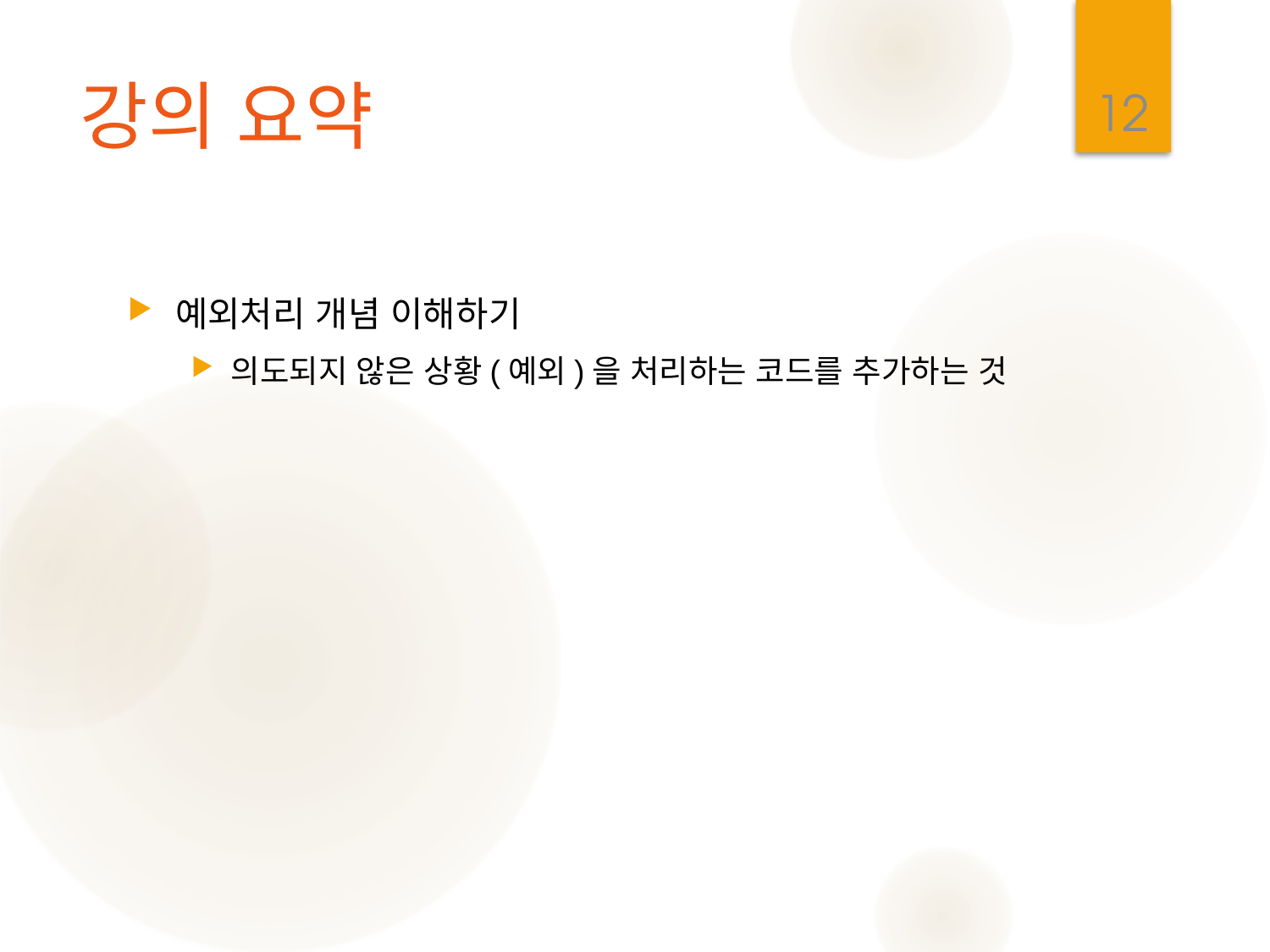

12
# 강의 요약
예외처리 개념 이해하기
의도되지 않은 상황(예외)을 처리하는 코드를 추가하는 것